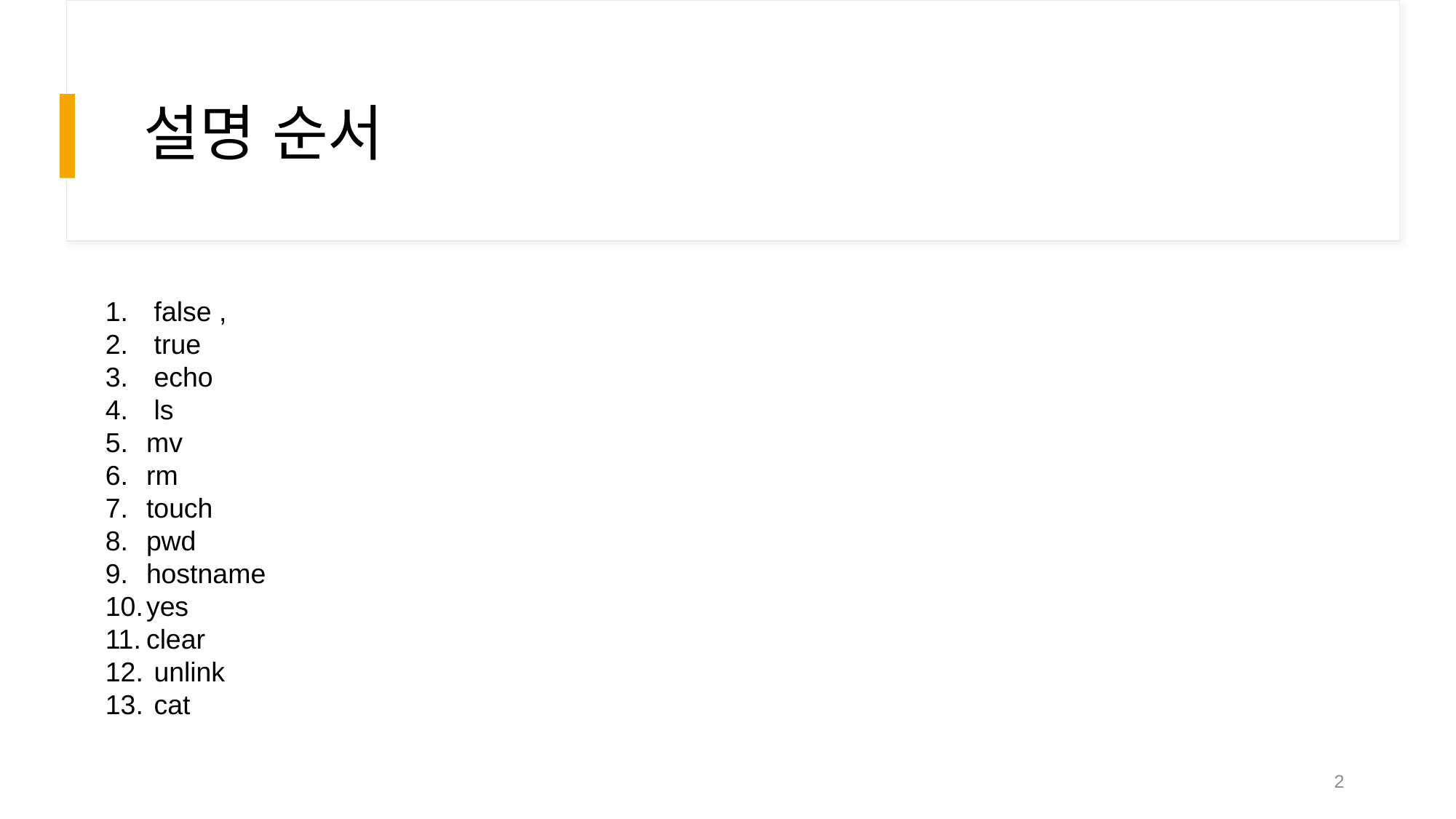

# 설명 순서
 false ,
 true
 echo
 ls
mv
rm
touch
pwd
hostname
yes
clear
 unlink
 cat

2